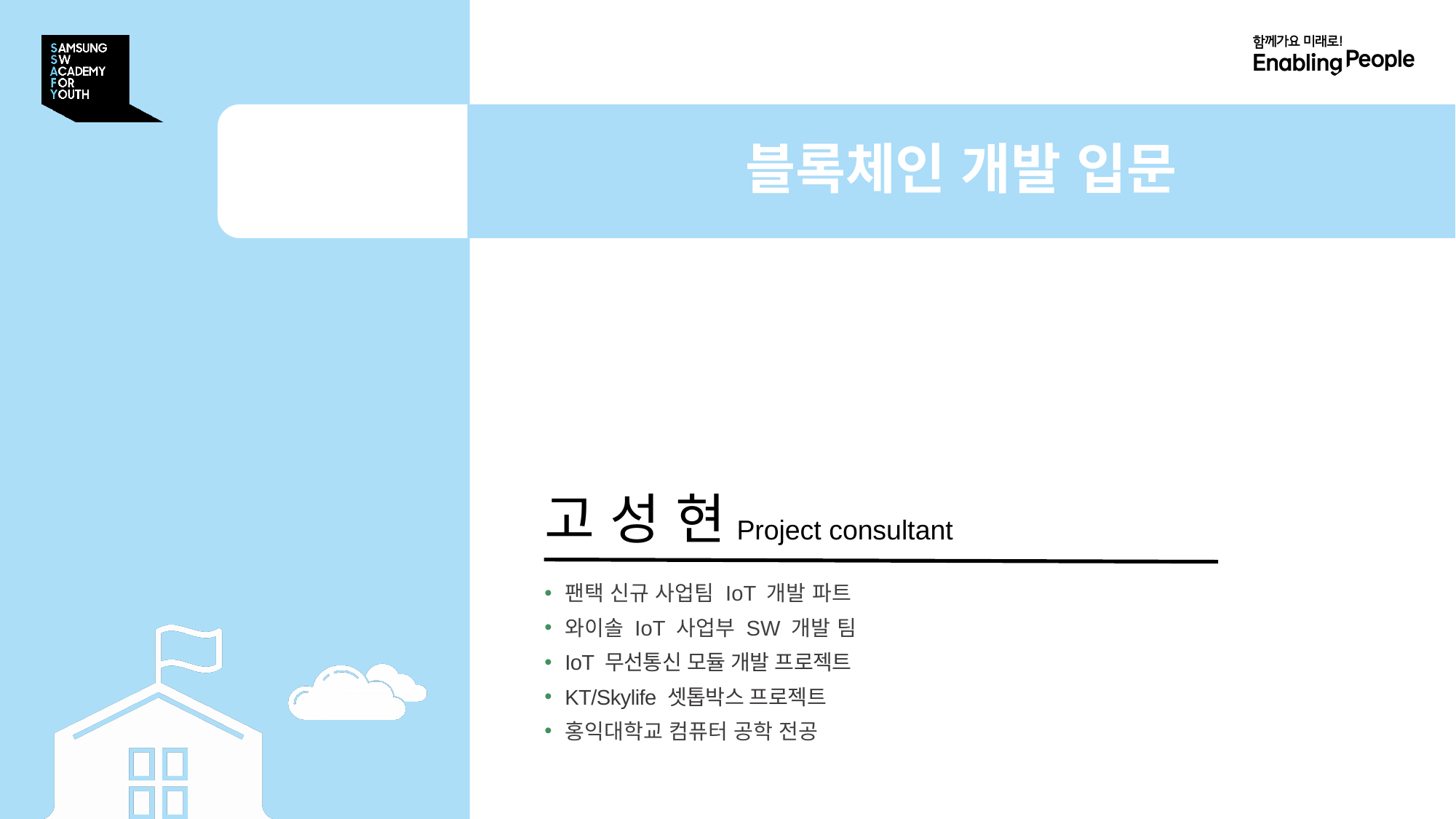

블록체인 개발 입문
고 성 현
Project consultant
팬택 신규 사업팀 IoT 개발 파트
와이솔 IoT 사업부 SW 개발 팀
IoT 무선통신 모듈 개발 프로젝트
KT/Skylife 셋톱박스 프로젝트
홍익대학교 컴퓨터 공학 전공